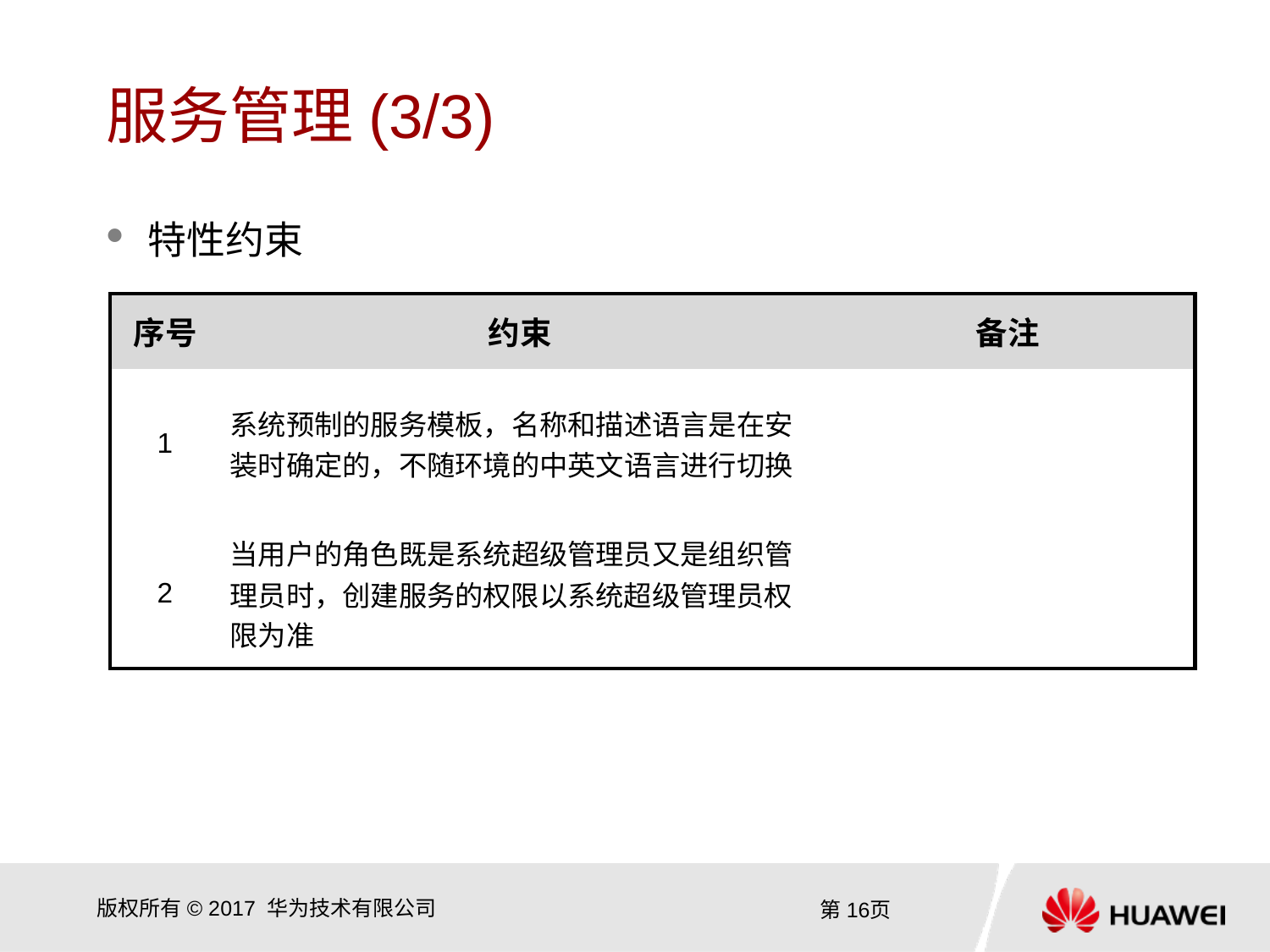

# 服务管理(3/3)
特性约束

| 序号 | 约束 | 备注 |
| --- | --- | --- |
| 1 | 系统预制的服务模板，名称和描述语言是在安装时确定的，不随环境的中英文语言进行切换 |  |
| 2 | 当用户的角色既是系统超级管理员又是组织管理员时，创建服务的权限以系统超级管理员权限为准 |  |